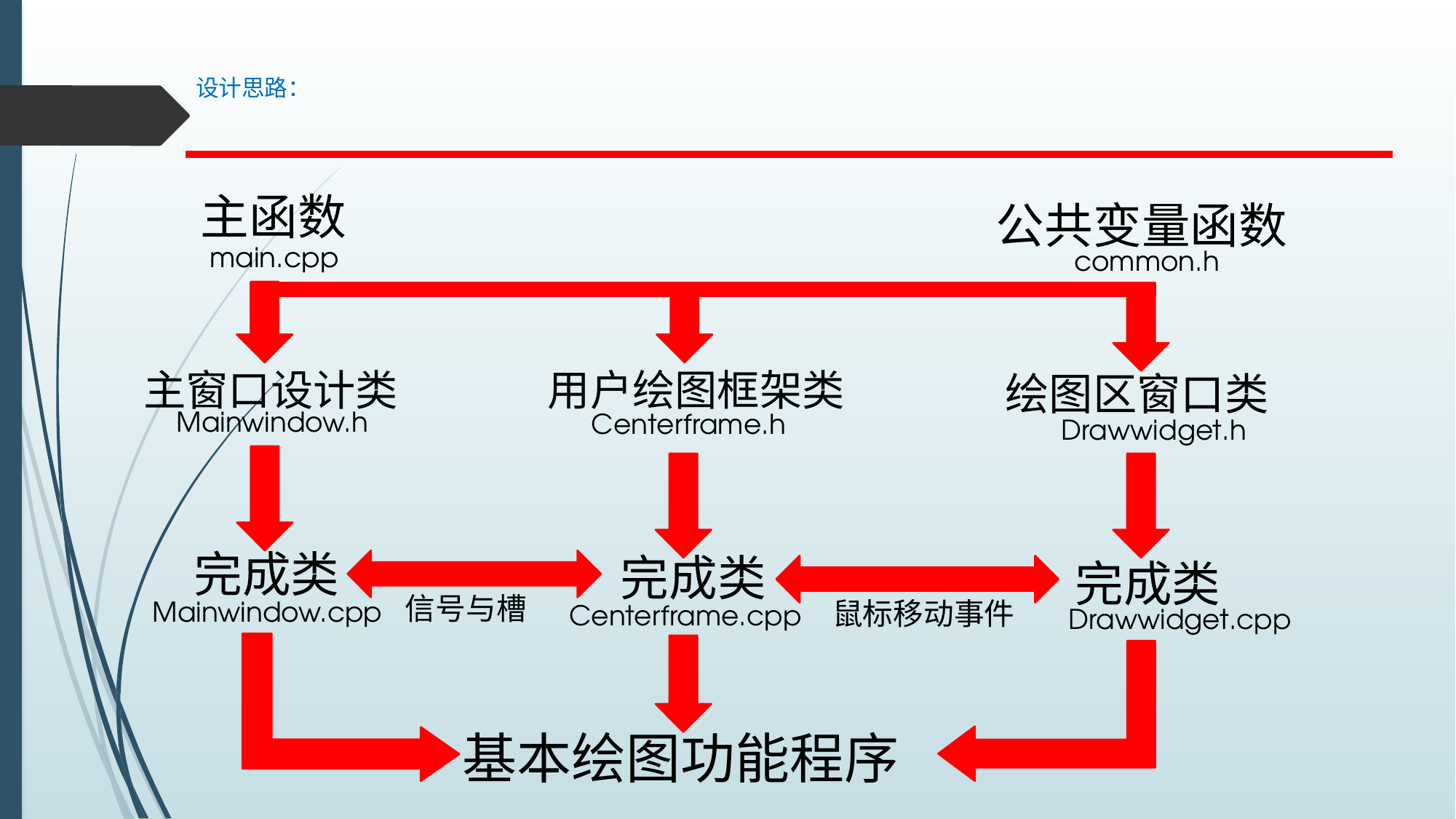

# 设计思路：

主函数
公共变量函数
main.cpp
common.h

主窗口设计类
用户绘图框架类
绘图区窗口类
Mainwindow.h
Centerframe.h
Drawwidget.h

完成类
完成类
完成类

信号与槽
Mainwindow.cpp
鼠标移动事件
Centerframe.cpp
Drawwidget.cpp

            基本绘图功能程序